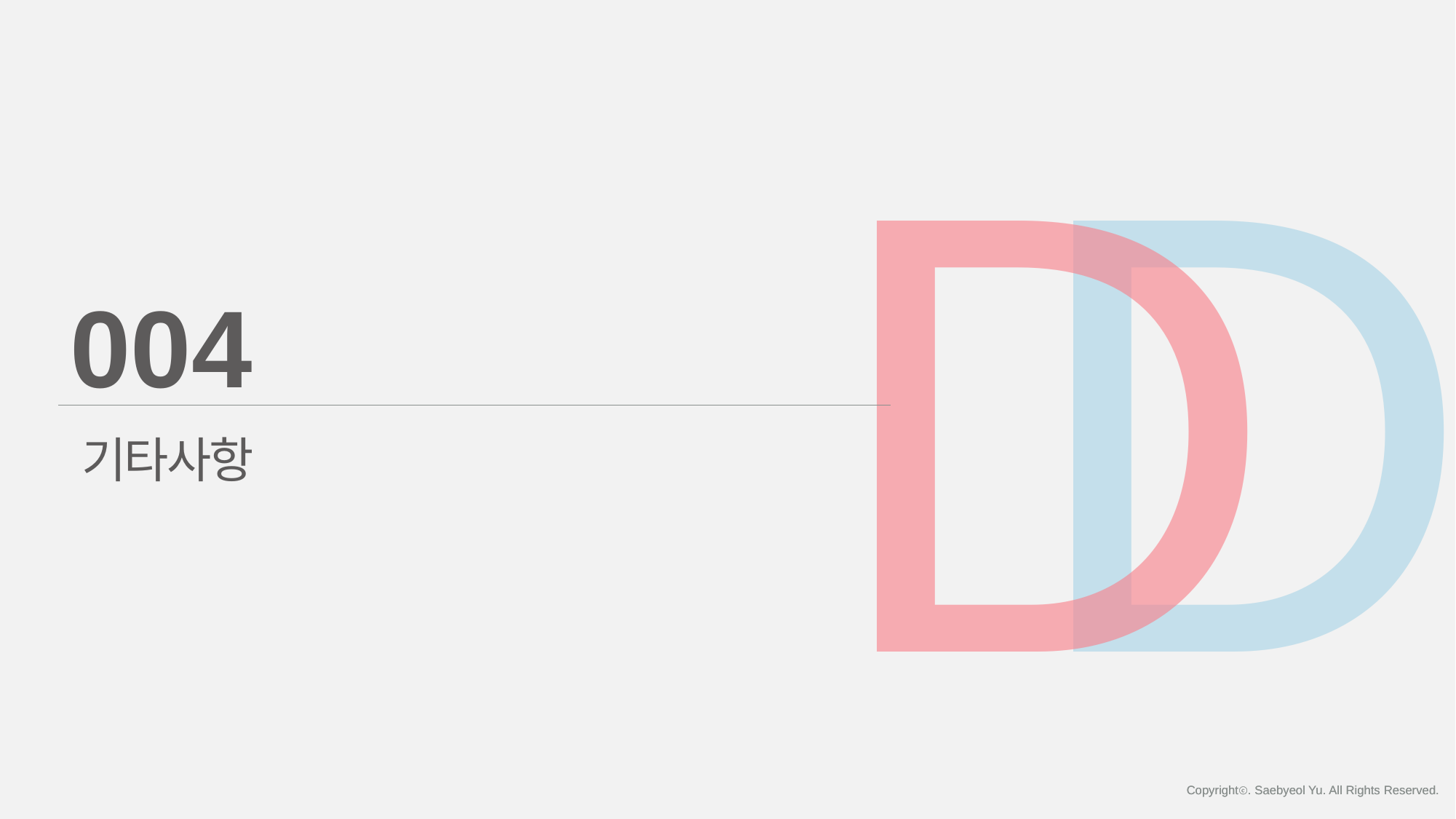

D
D
004
기타사항
Copyrightⓒ. Saebyeol Yu. All Rights Reserved.